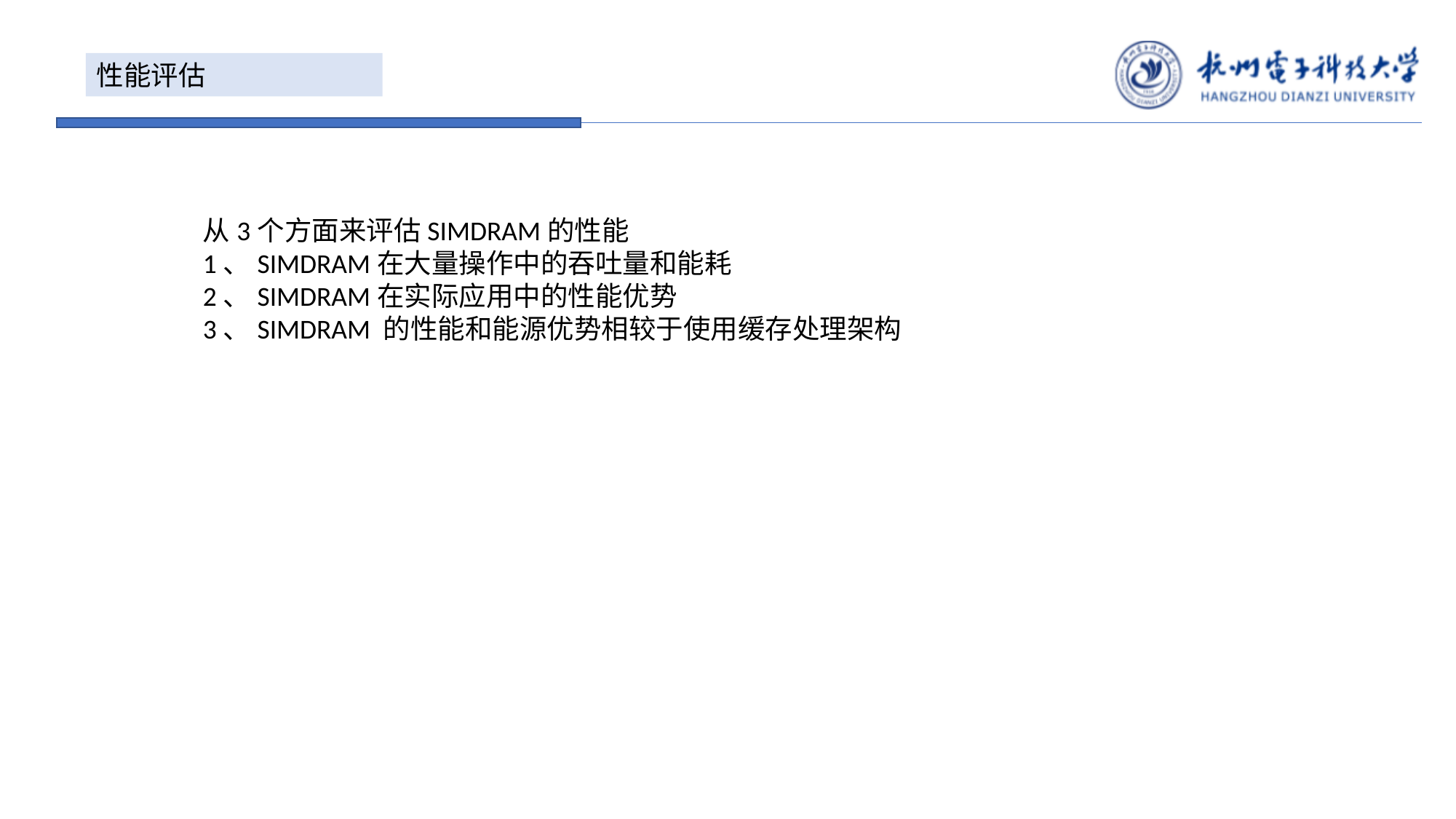

性能评估
从3个方面来评估SIMDRAM的性能
1、SIMDRAM在大量操作中的吞吐量和能耗
2、SIMDRAM在实际应用中的性能优势
3、SIMDRAM 的性能和能源优势相较于使用缓存处理架构